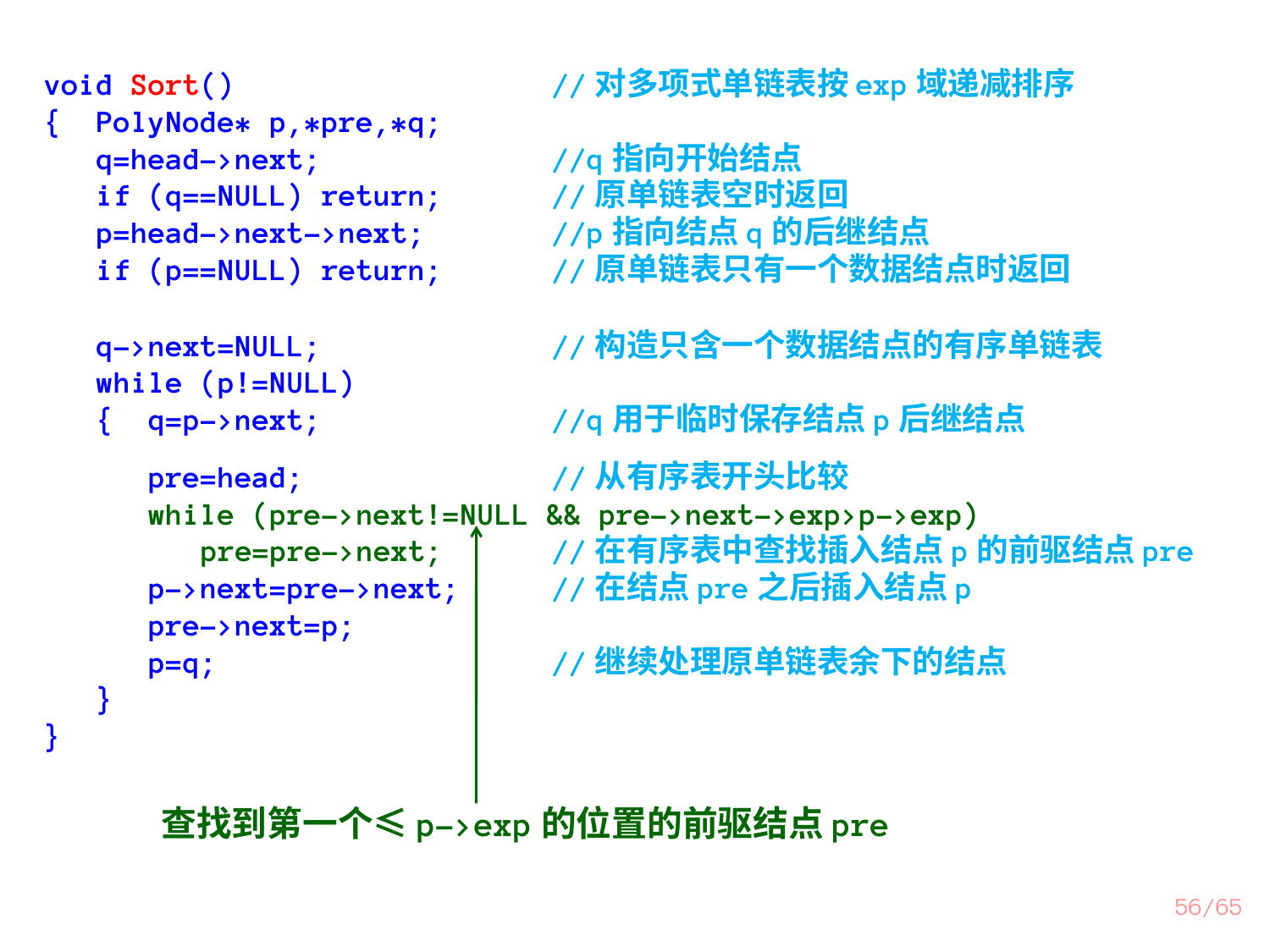

void Sort()			//对多项式单链表按exp域递减排序
{  PolyNode* p,*pre,*q;
   q=head->next;		//q指向开始结点
   if (q==NULL) return;	//原单链表空时返回
   p=head->next->next;	//p指向结点q的后继结点
   if (p==NULL) return;	//原单链表只有一个数据结点时返回
   q->next=NULL;		//构造只含一个数据结点的有序单链表
   while (p!=NULL)
   {  q=p->next;		//q用于临时保存结点p后继结点
      pre=head;		//从有序表开头比较
      while (pre->next!=NULL && pre->next->exp>p->exp)
         pre=pre->next;	//在有序表中查找插入结点p的前驱结点pre
      p->next=pre->next;	//在结点pre之后插入结点p
      pre->next=p;
      p=q;			//继续处理原单链表余下的结点
   }
}
查找到第一个≤p->exp的位置的前驱结点pre
56/65